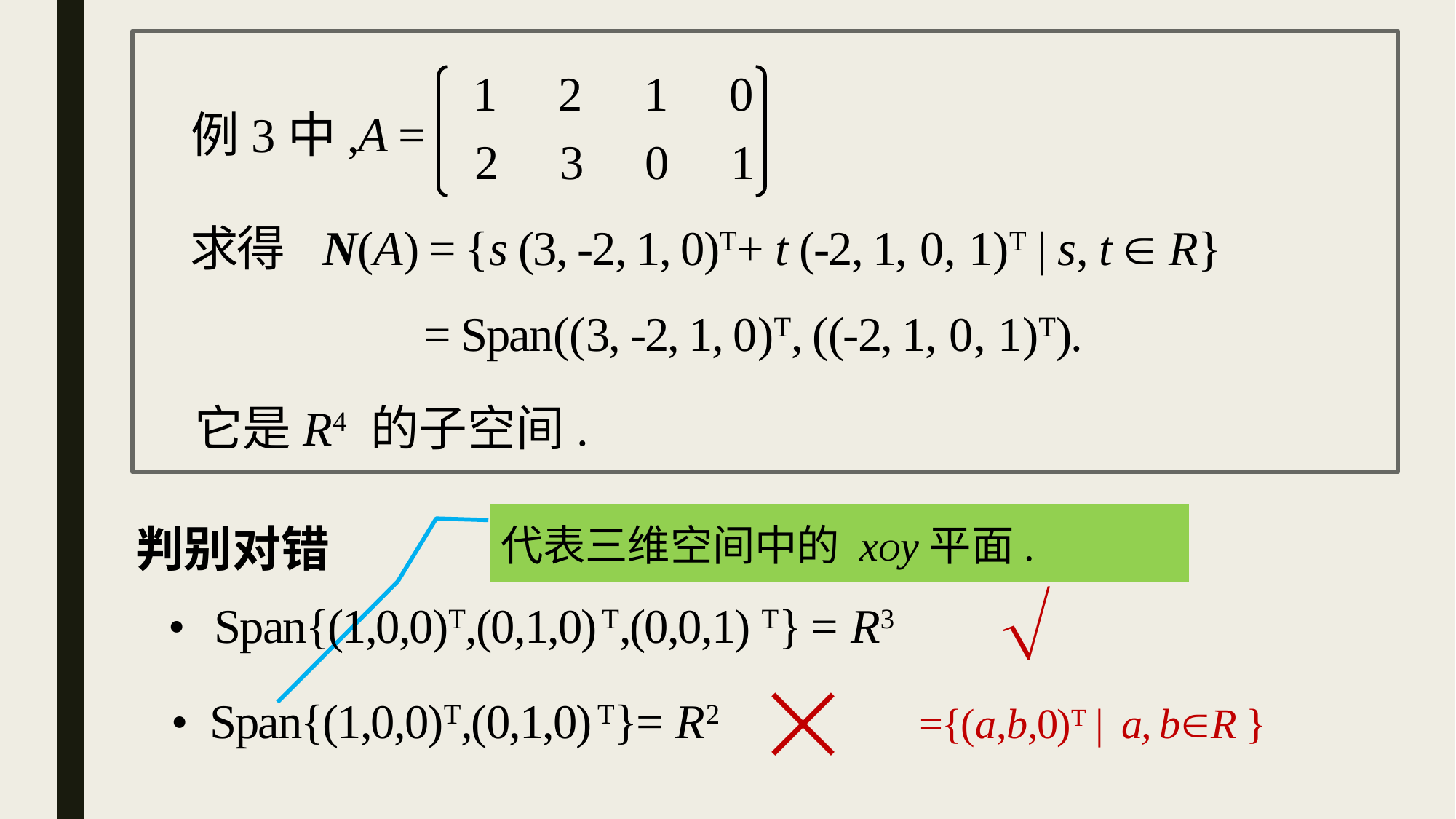

1     2     1     0

 A =
例3中,
2     3     0     1
N(A) = {s (3, -2, 1, 0)T+ t (-2, 1, 0, 1)T  | s, t ∈ R}
求得
 = Span((3, -2, 1, 0)T, ((-2, 1, 0, 1)T).
它是R4 的子空间.

代表三维空间中的 xOy平面.
判别对错
√
•
Span{(1,0,0)T,(0,1,0) T,(0,0,1) T} = R3
×
•  Span{(1,0,0)T,(0,1,0) T}= R2
={(a,b,0)T  |  a, b∈R }